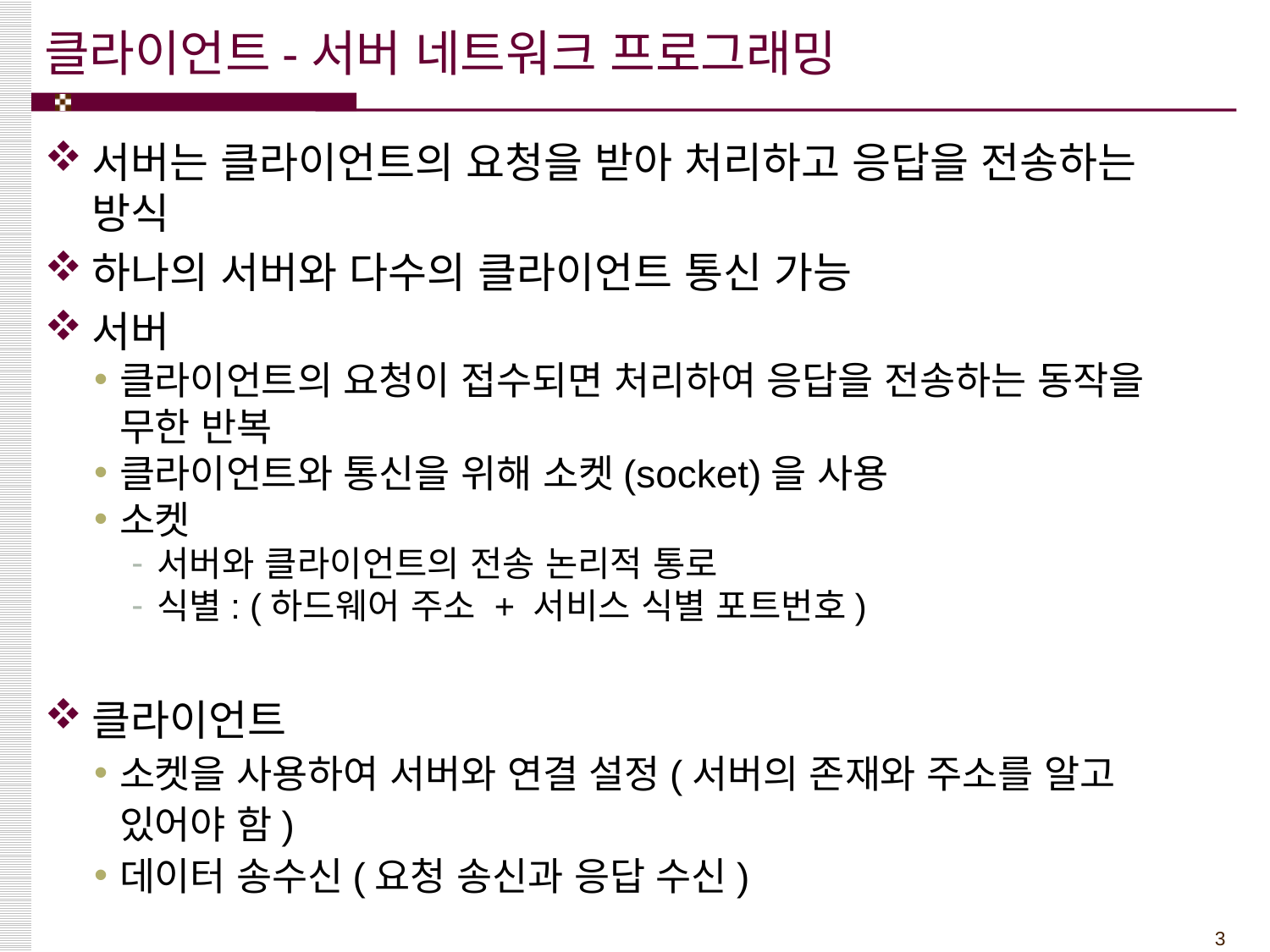

# 클라이언트-서버 네트워크 프로그래밍
서버는 클라이언트의 요청을 받아 처리하고 응답을 전송하는 방식
하나의 서버와 다수의 클라이언트 통신 가능
서버
클라이언트의 요청이 접수되면 처리하여 응답을 전송하는 동작을 무한 반복
클라이언트와 통신을 위해 소켓(socket)을 사용
소켓
서버와 클라이언트의 전송 논리적 통로
식별: (하드웨어 주소 + 서비스 식별 포트번호)

클라이언트
소켓을 사용하여 서버와 연결 설정(서버의 존재와 주소를 알고 있어야 함)
데이터 송수신(요청 송신과 응답 수신)